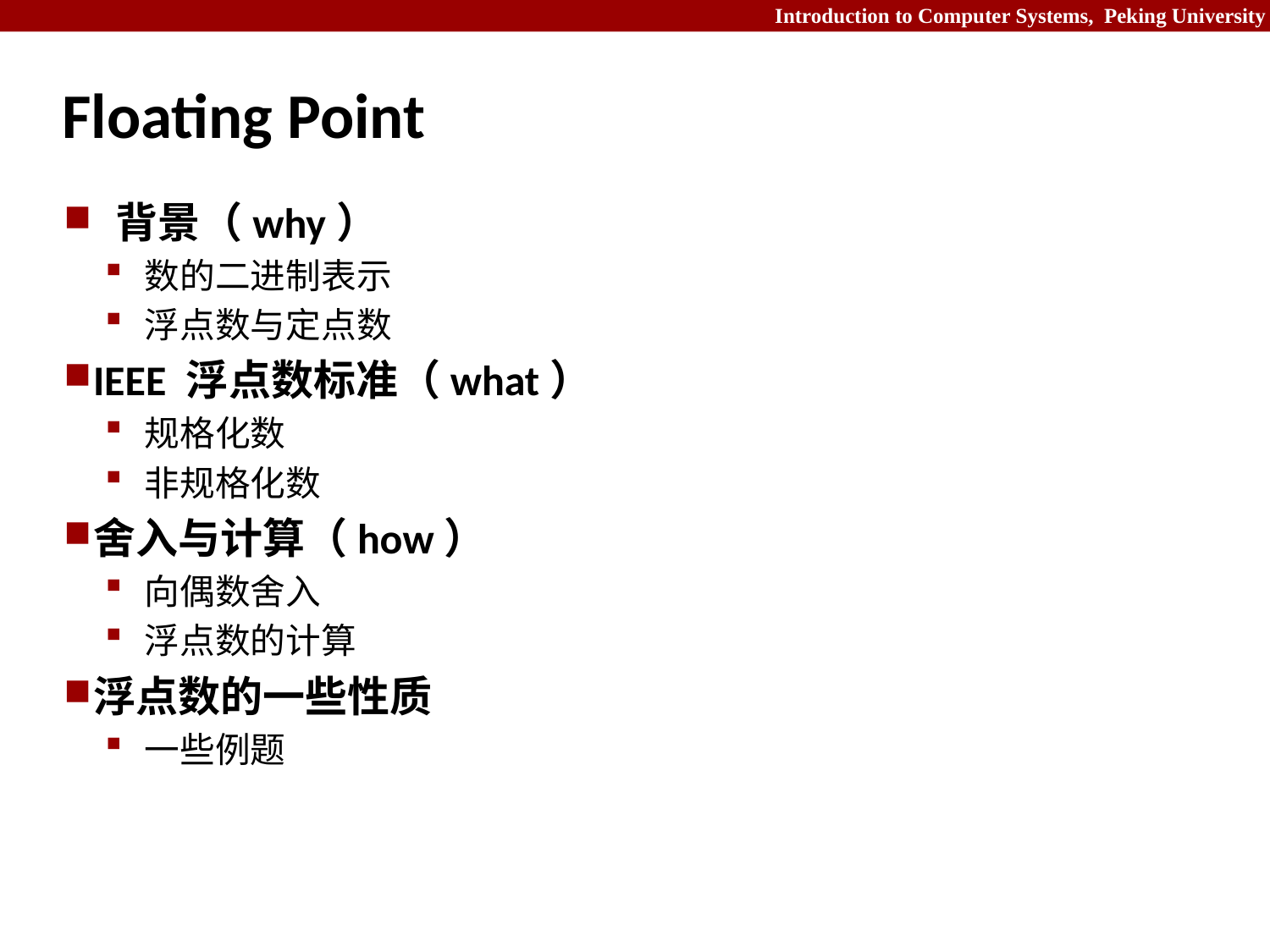

# Floating Point
背景（why）
数的二进制表示
浮点数与定点数
IEEE 浮点数标准（what）
规格化数
非规格化数
舍入与计算（how）
向偶数舍入
浮点数的计算
浮点数的一些性质
一些例题